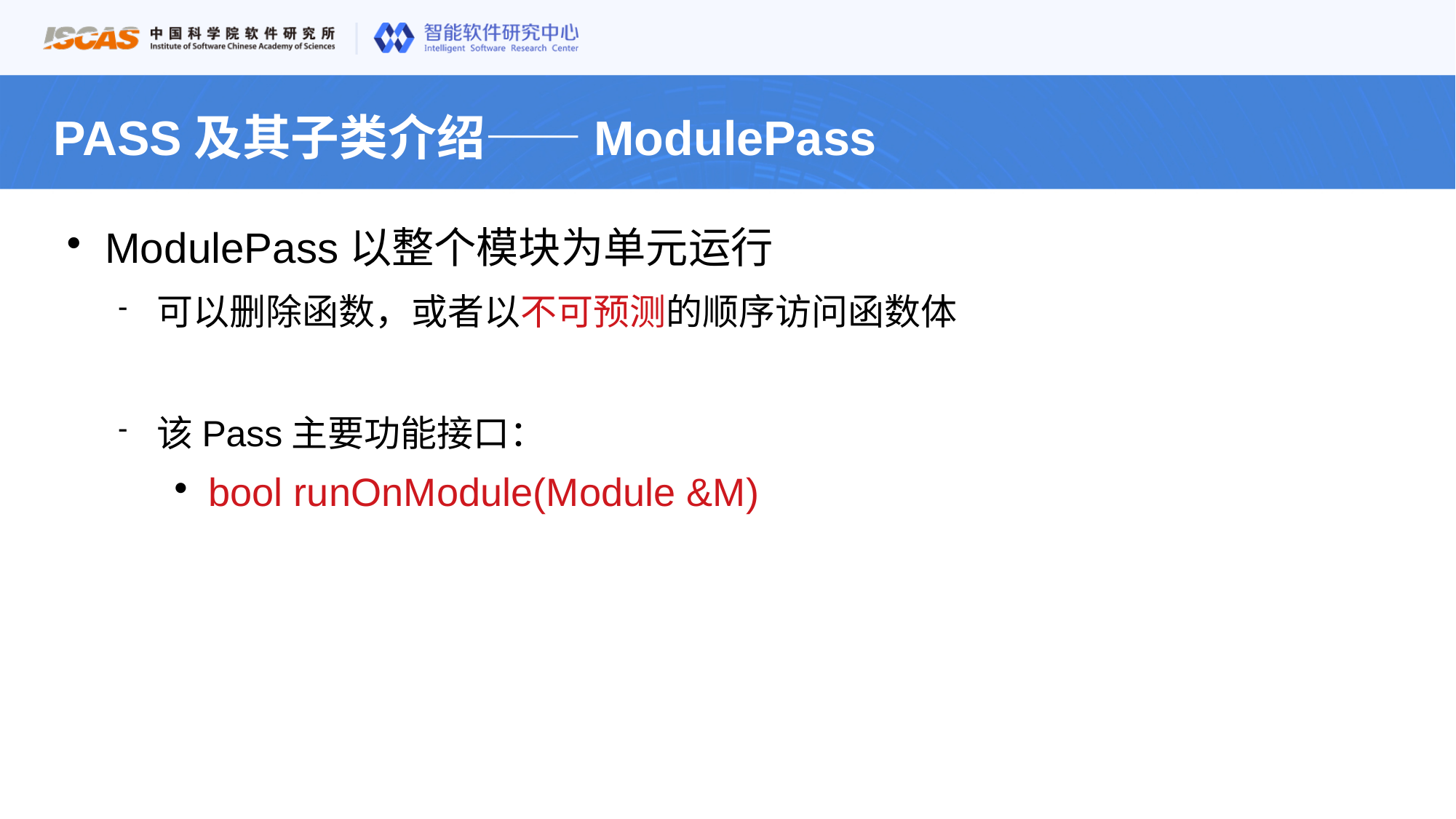

PASS及其子类介绍——ModulePass
ModulePass以整个模块为单元运行
可以删除函数，或者以不可预测的顺序访问函数体

该Pass主要功能接口：
bool runOnModule(Module &M)